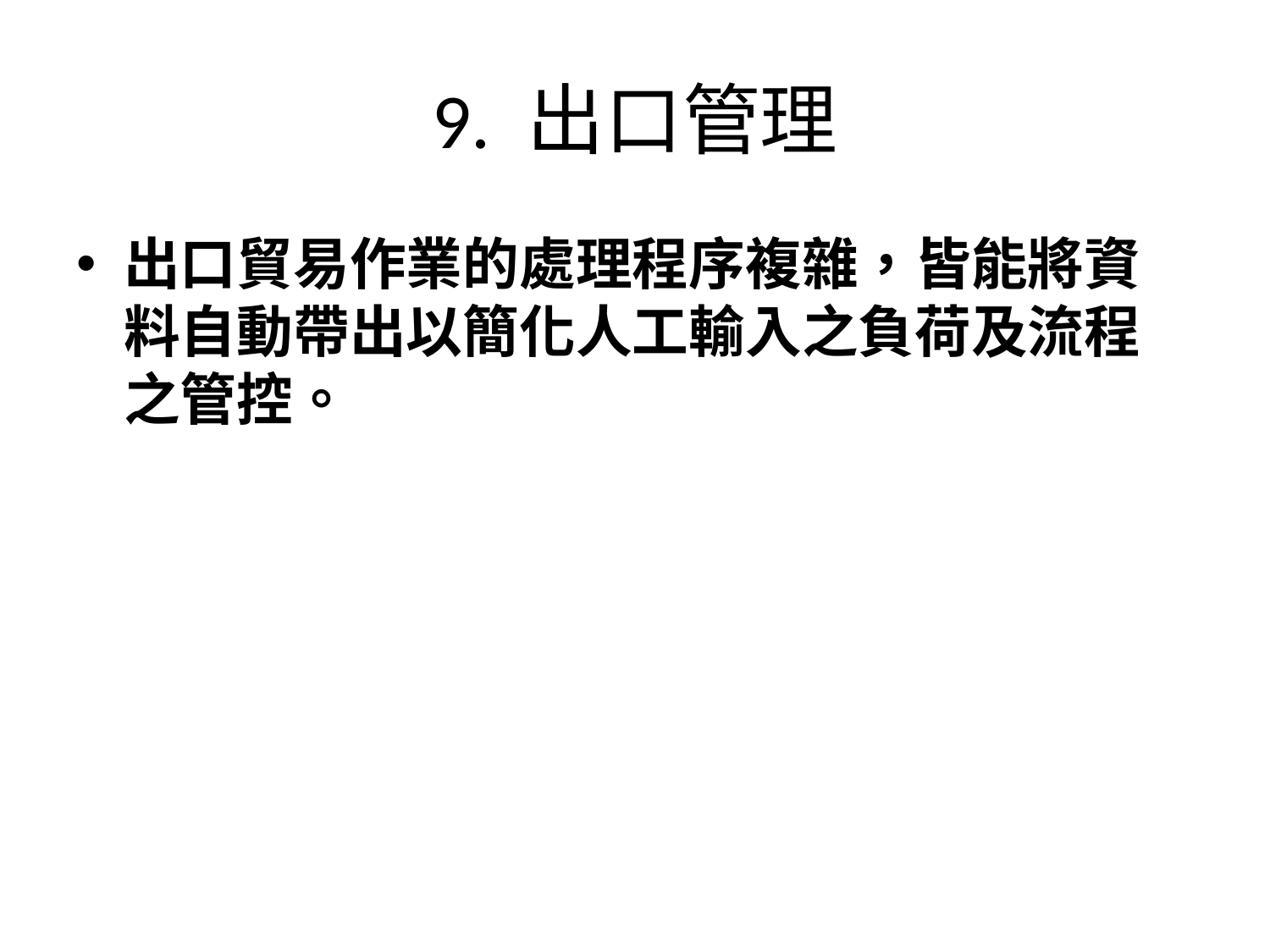

# 9. 出口管理
出口貿易作業的處理程序複雜，皆能將資料自動帶出以簡化人工輸入之負荷及流程之管控。